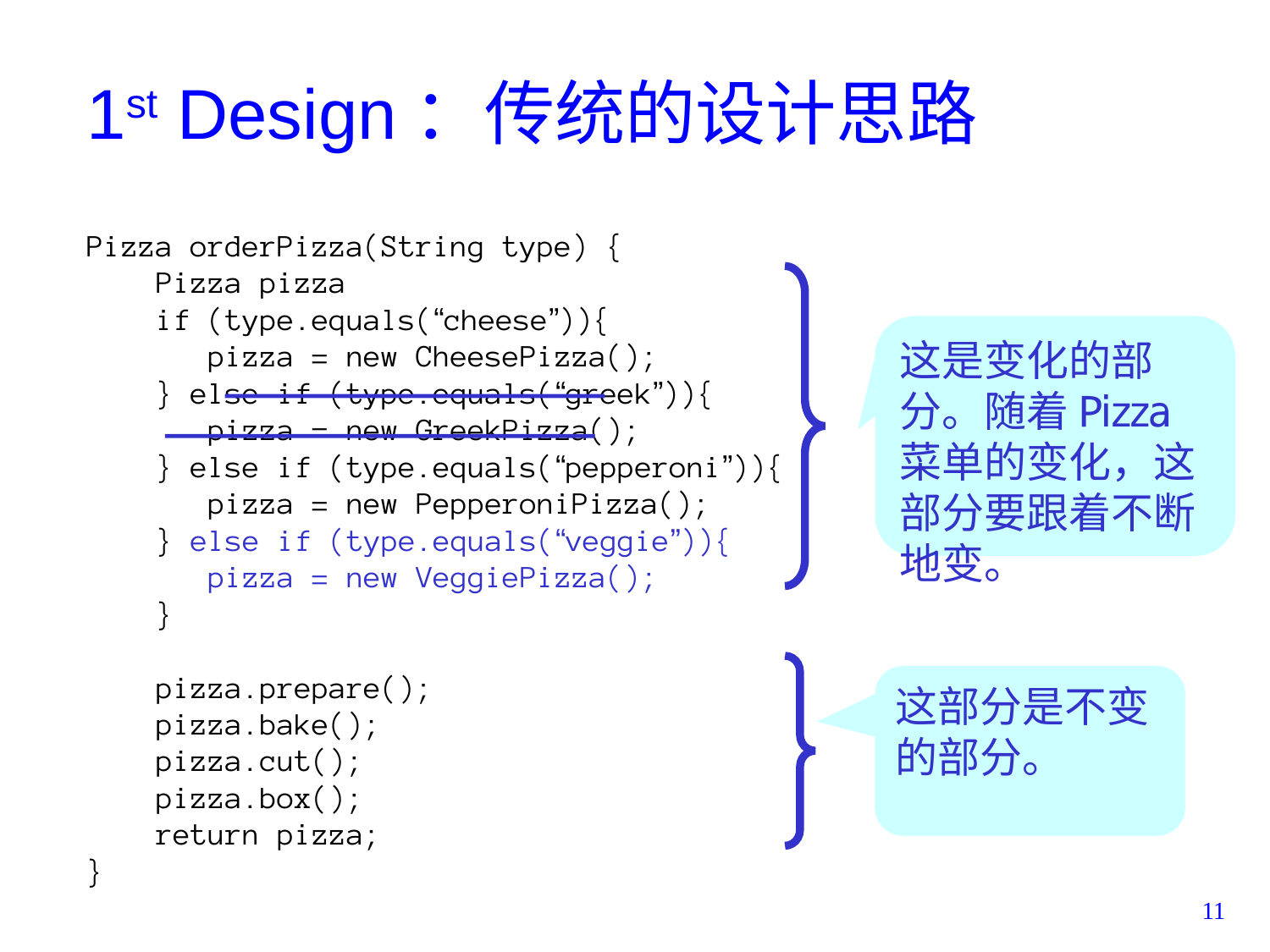

# 1st Design：传统的设计思路
Pizza orderPizza(String type) {
    Pizza pizza
    if (type.equals(“cheese”)){
       pizza = new CheesePizza();
    } else if (type.equals(“greek”)){
       pizza = new GreekPizza();
    } else if (type.equals(“pepperoni”)){
       pizza = new PepperoniPizza();
    } else if (type.equals(“veggie”)){
       pizza = new VeggiePizza();
    }

    pizza.prepare();
    pizza.bake();
    pizza.cut();
    pizza.box();
    return pizza;
}

这是变化的部分。随着Pizza菜单的变化，这部分要跟着不断地变。

这部分是不变的部分。
11